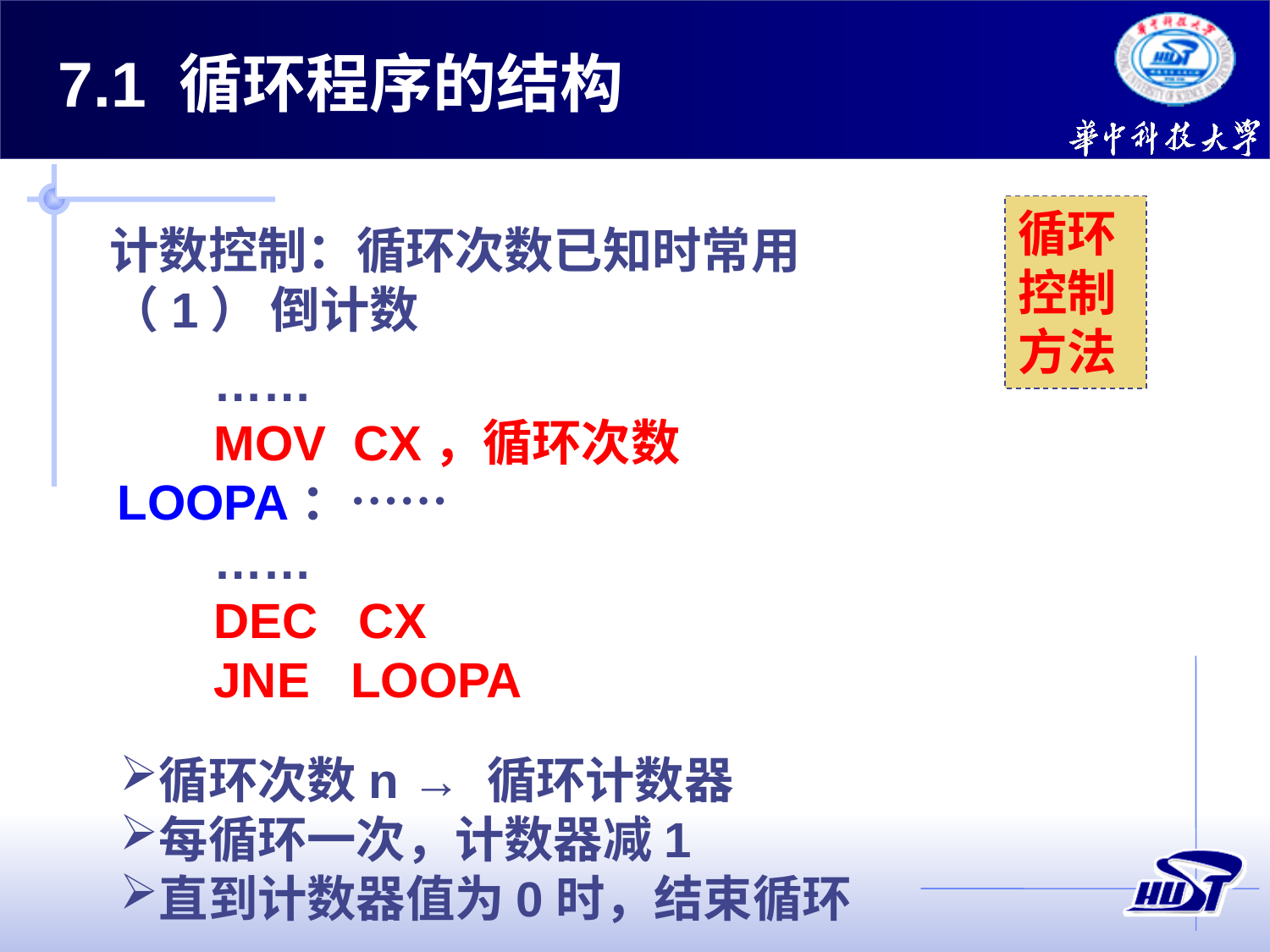

7.1 循环程序的结构
循环
控制
方法
计数控制：循环次数已知时常用
（1） 倒计数
       ……
       MOV  CX，循环次数
LOOPA：……
       ……
       DEC   CX
       JNE   LOOPA
循环次数n → 循环计数器
每循环一次，计数器减1
直到计数器值为0时，结束循环